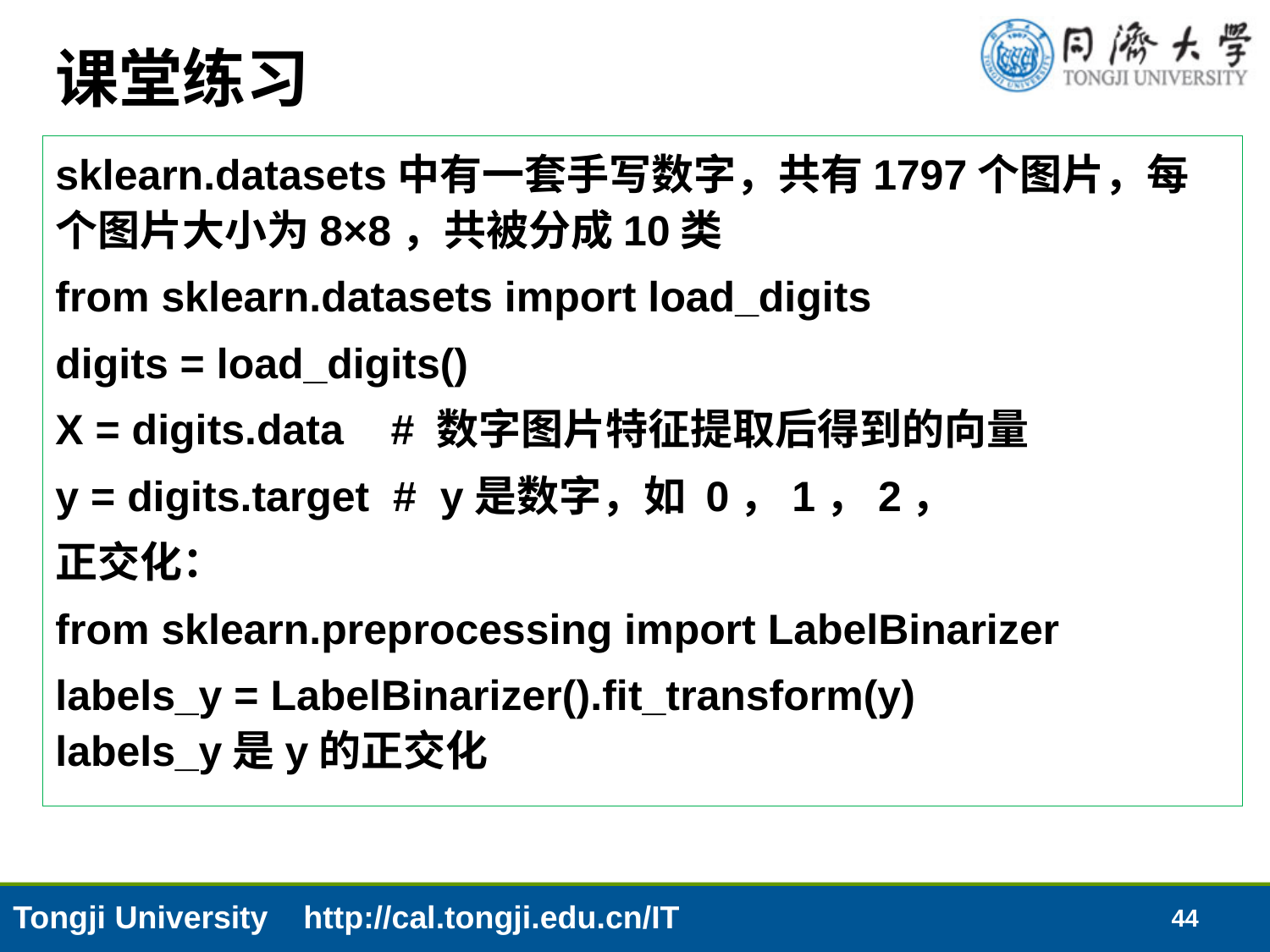

# 课堂练习
sklearn.datasets中有一套手写数字，共有1797个图片，每个图片大小为8×8，共被分成10类
from sklearn.datasets import load_digits
digits = load_digits()
X = digits.data    # 数字图片特征提取后得到的向量
y = digits.target  #  y是数字，如 0，1，2，
正交化：
from sklearn.preprocessing import LabelBinarizer
labels_y = LabelBinarizer().fit_transform(y)
labels_y是y的正交化